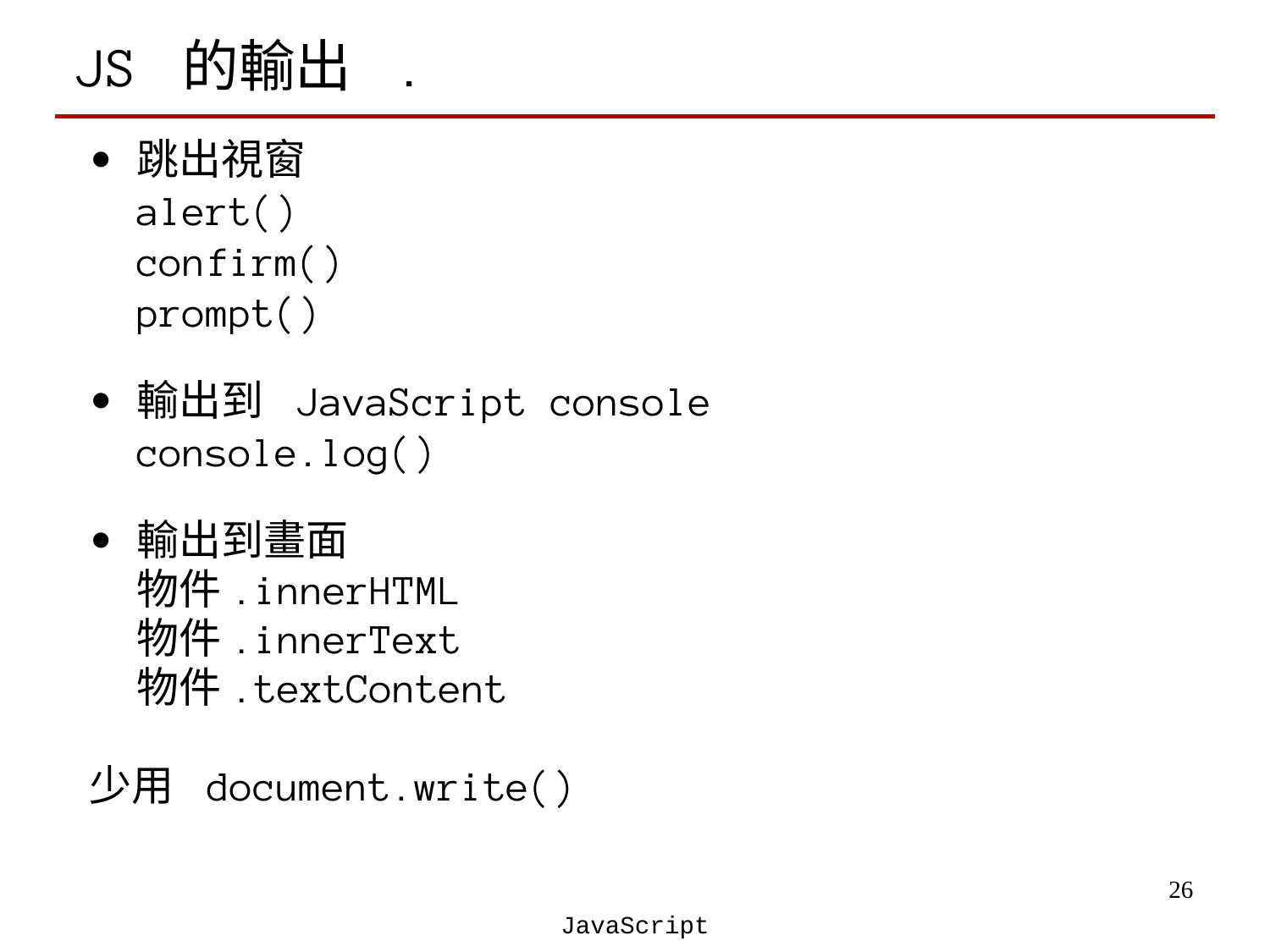

# JS 的輸出 .
跳出視窗
alert()
confirm()
prompt()
輸出到 JavaScript console
console.log()
輸出到畫面
	物件.innerHTML
	物件.innerText
	物件.textContent

少用 document.write()

26
JavaScript